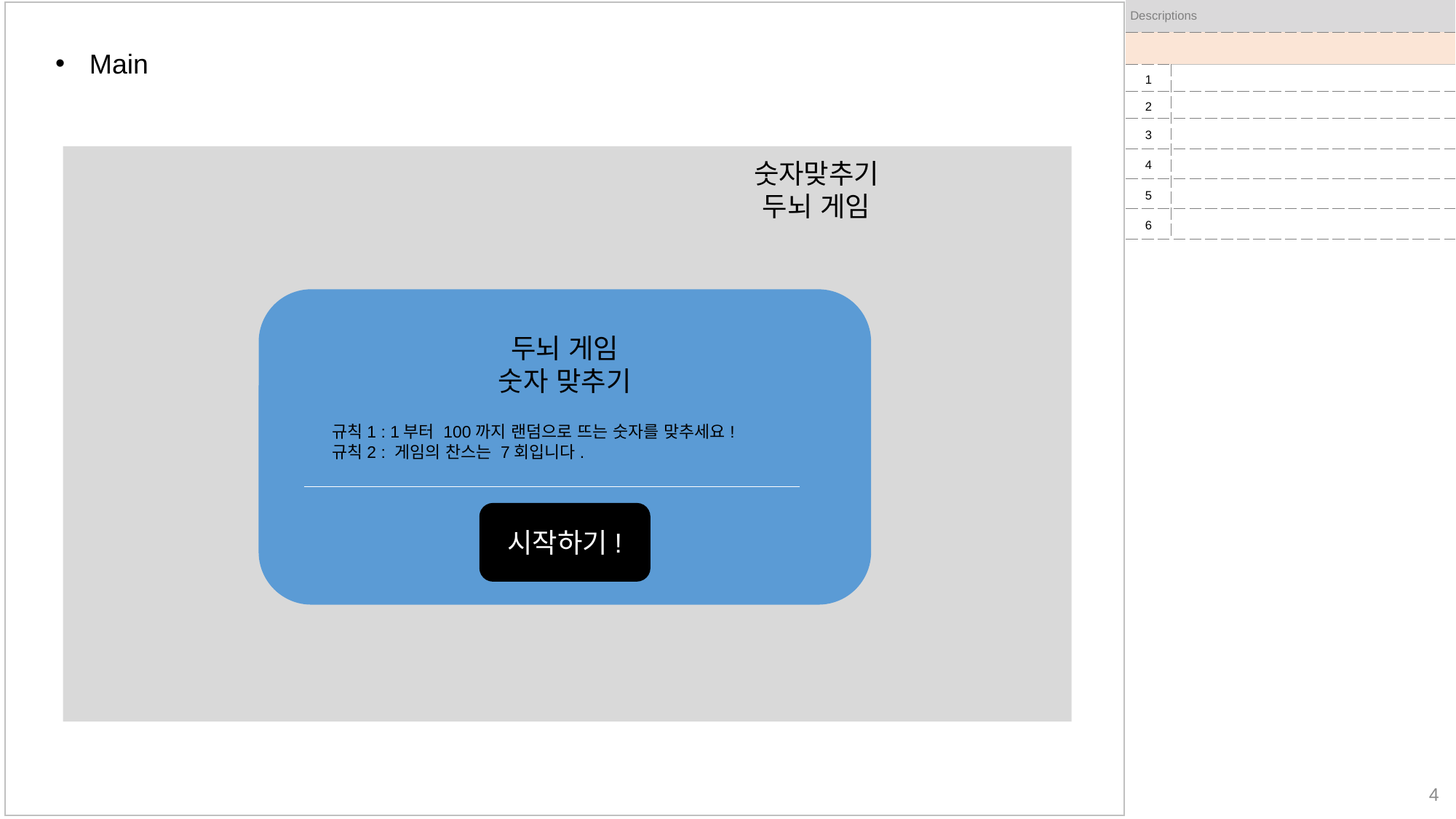

| Descriptions |  |
| --- | --- |
|  |  |
| 1 |  |
| 2 |  |
| 3 |  |
| 4 |  |
| 5 |  |
| 6 |  |
Main

숫자맞추기
두뇌 게임

두뇌 게임
숫자 맞추기
규칙1 : 1부터 100까지 랜덤으로 뜨는 숫자를 맞추세요!
규칙2 : 게임의 찬스는 7회입니다.
시작하기!
4